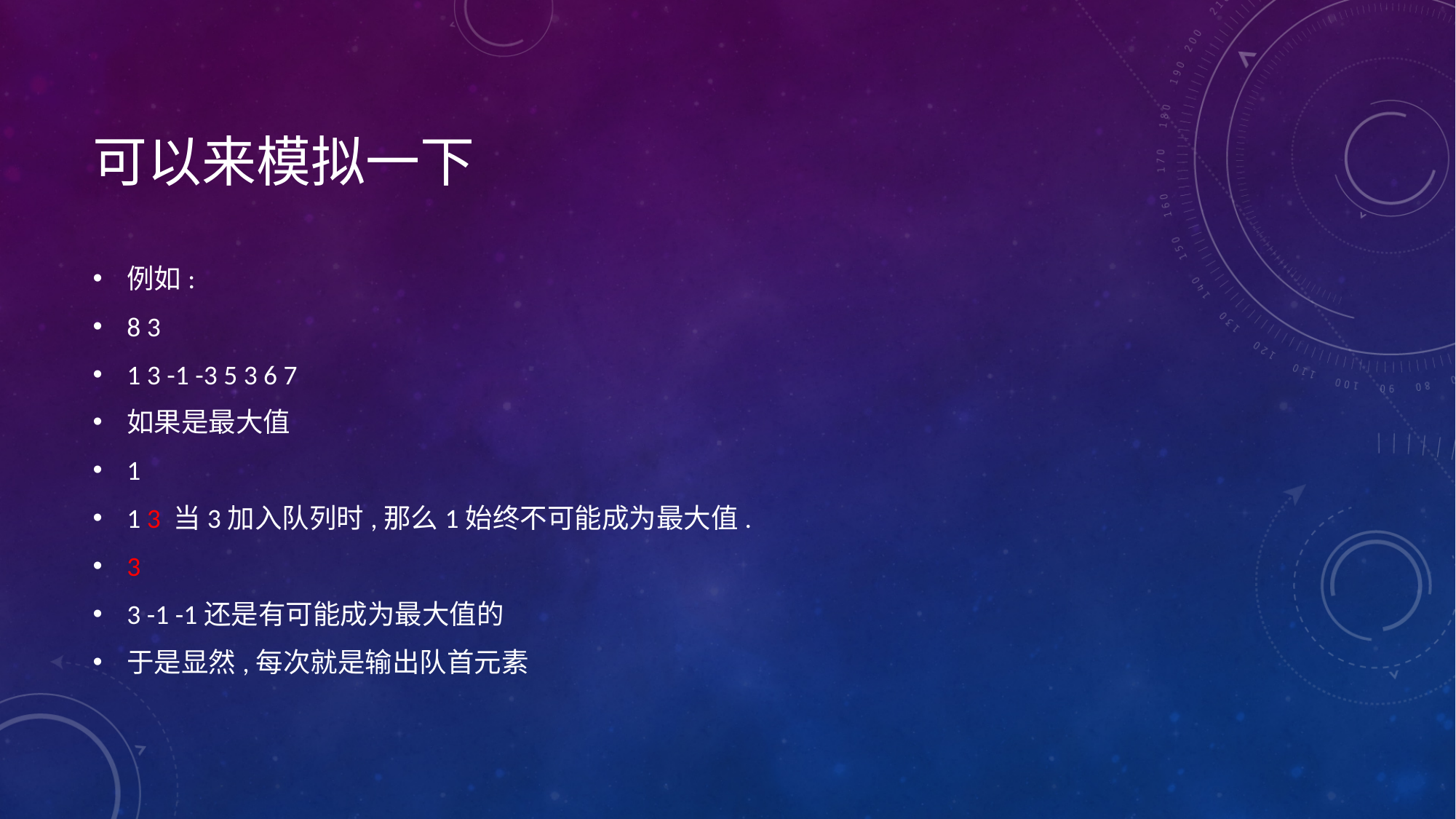

# 可以来模拟一下
例如:
8 3
1 3 -1 -3 5 3 6 7
如果是最大值
1
1 3 当3加入队列时,那么1始终不可能成为最大值.
3
3 -1 -1还是有可能成为最大值的
于是显然,每次就是输出队首元素